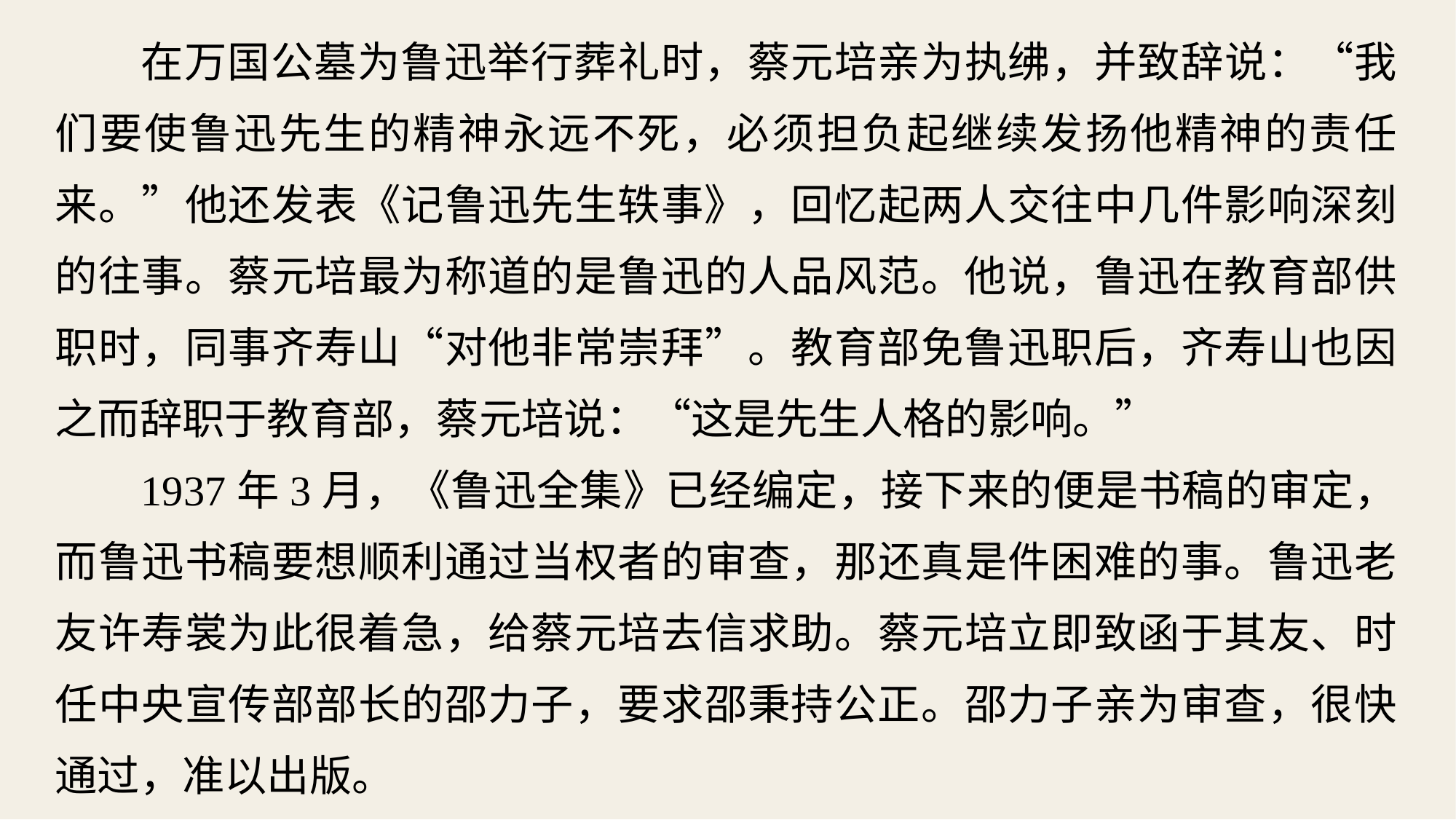

在万国公墓为鲁迅举行葬礼时，蔡元培亲为执绋，并致辞说：“我们要使鲁迅先生的精神永远不死，必须担负起继续发扬他精神的责任来。”他还发表《记鲁迅先生轶事》，回忆起两人交往中几件影响深刻的往事。蔡元培最为称道的是鲁迅的人品风范。他说，鲁迅在教育部供职时，同事齐寿山“对他非常崇拜”。教育部免鲁迅职后，齐寿山也因之而辞职于教育部，蔡元培说：“这是先生人格的影响。”
1937年3月，《鲁迅全集》已经编定，接下来的便是书稿的审定，而鲁迅书稿要想顺利通过当权者的审查，那还真是件困难的事。鲁迅老友许寿裳为此很着急，给蔡元培去信求助。蔡元培立即致函于其友、时任中央宣传部部长的邵力子，要求邵秉持公正。邵力子亲为审查，很快通过，准以出版。